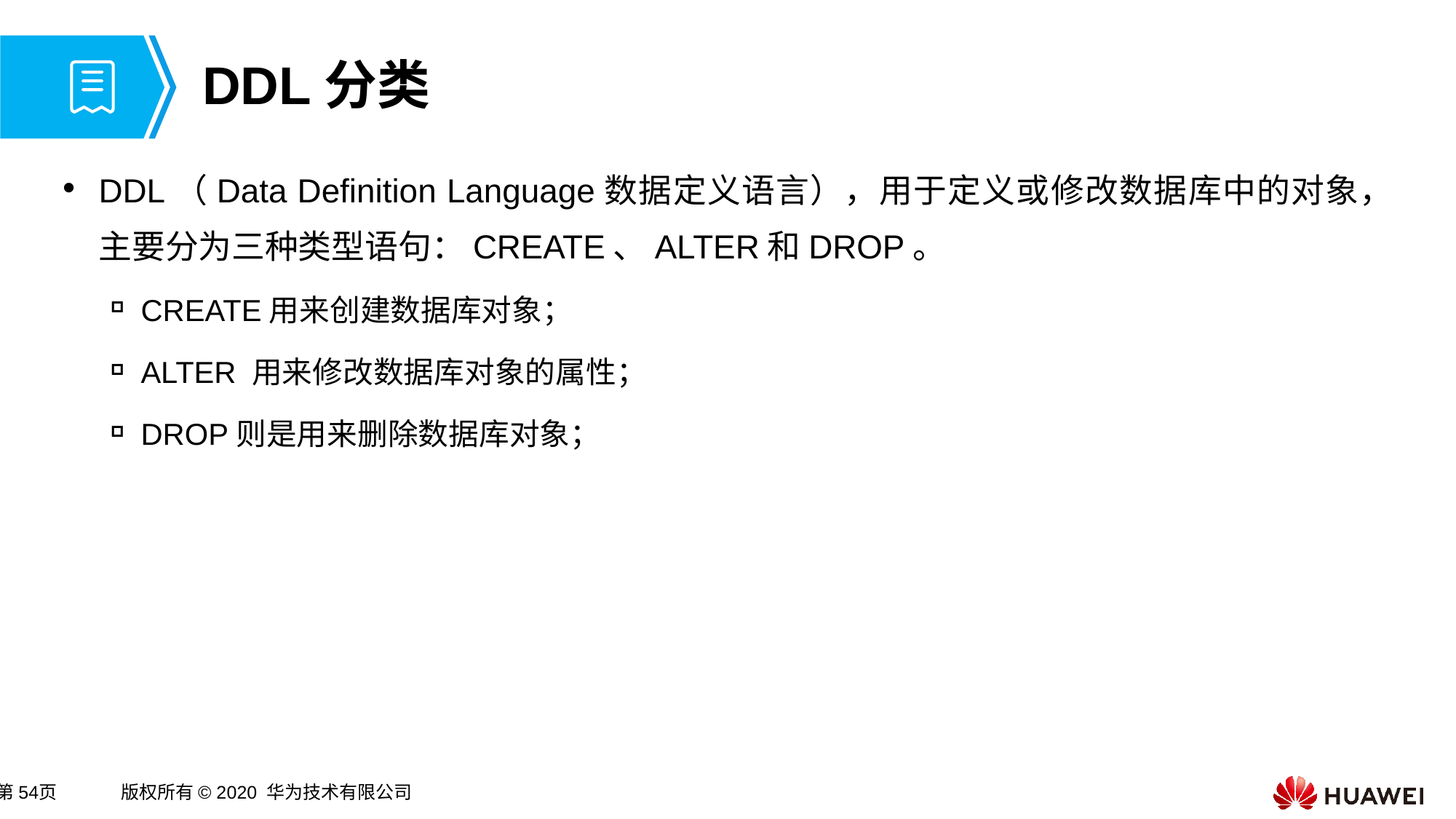

# DDL分类
DDL（Data Definition Language数据定义语言），用于定义或修改数据库中的对象，主要分为三种类型语句：CREATE、ALTER和DROP。
CREATE用来创建数据库对象；
ALTER 用来修改数据库对象的属性；
DROP则是用来删除数据库对象；